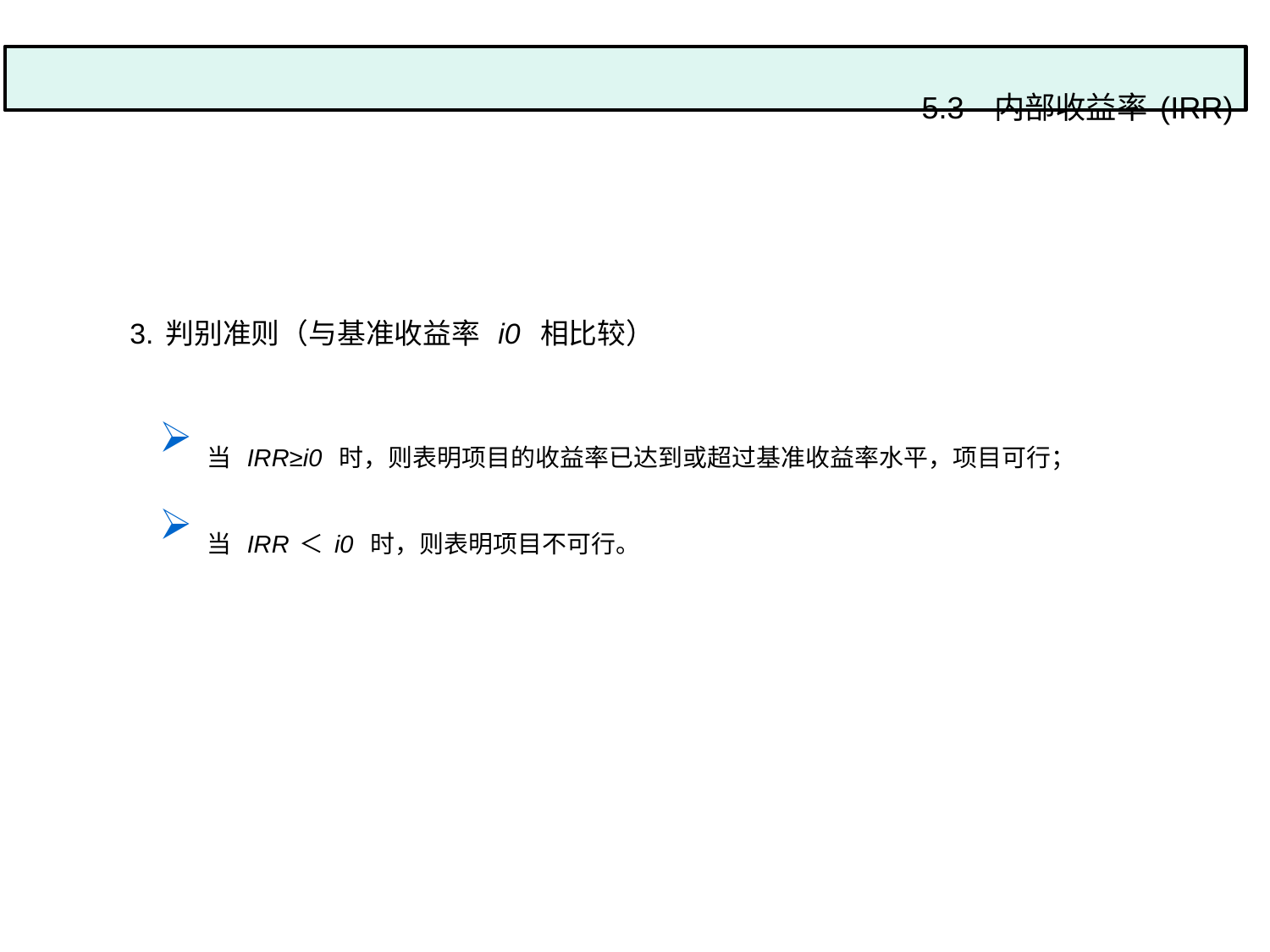

26
5.3  内部收益率(IRR)
3.判别准则（与基准收益率 i0 相比较）
当 IRR≥i0 时，则表明项目的收益率已达到或超过基准收益率水平，项目可行；
当 IRR＜i0 时，则表明项目不可行。